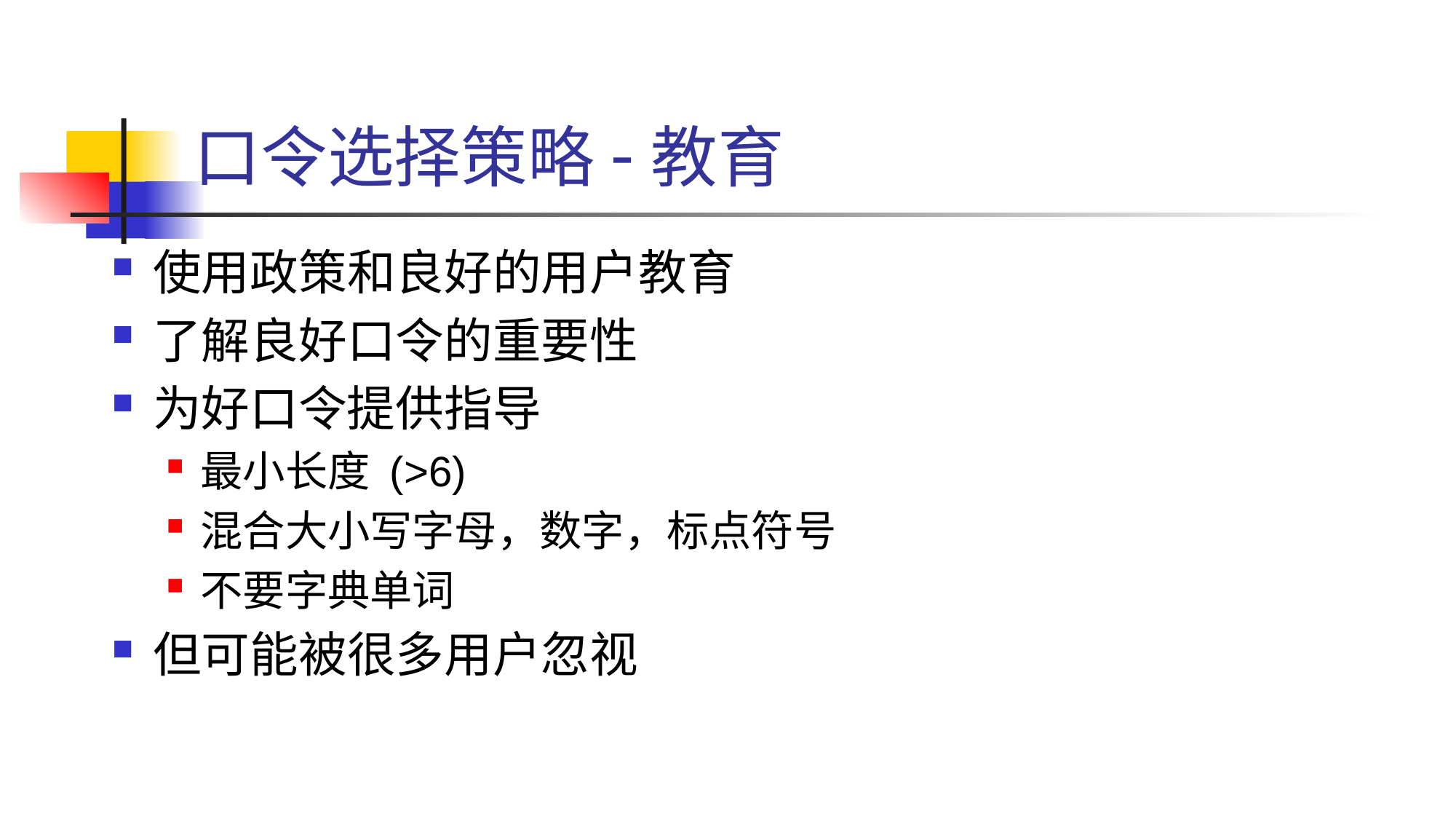

# 口令选择策略-教育
使用政策和良好的用户教育
了解良好口令的重要性
为好口令提供指导
最小长度 (>6)
混合大小写字母，数字，标点符号
不要字典单词
但可能被很多用户忽视